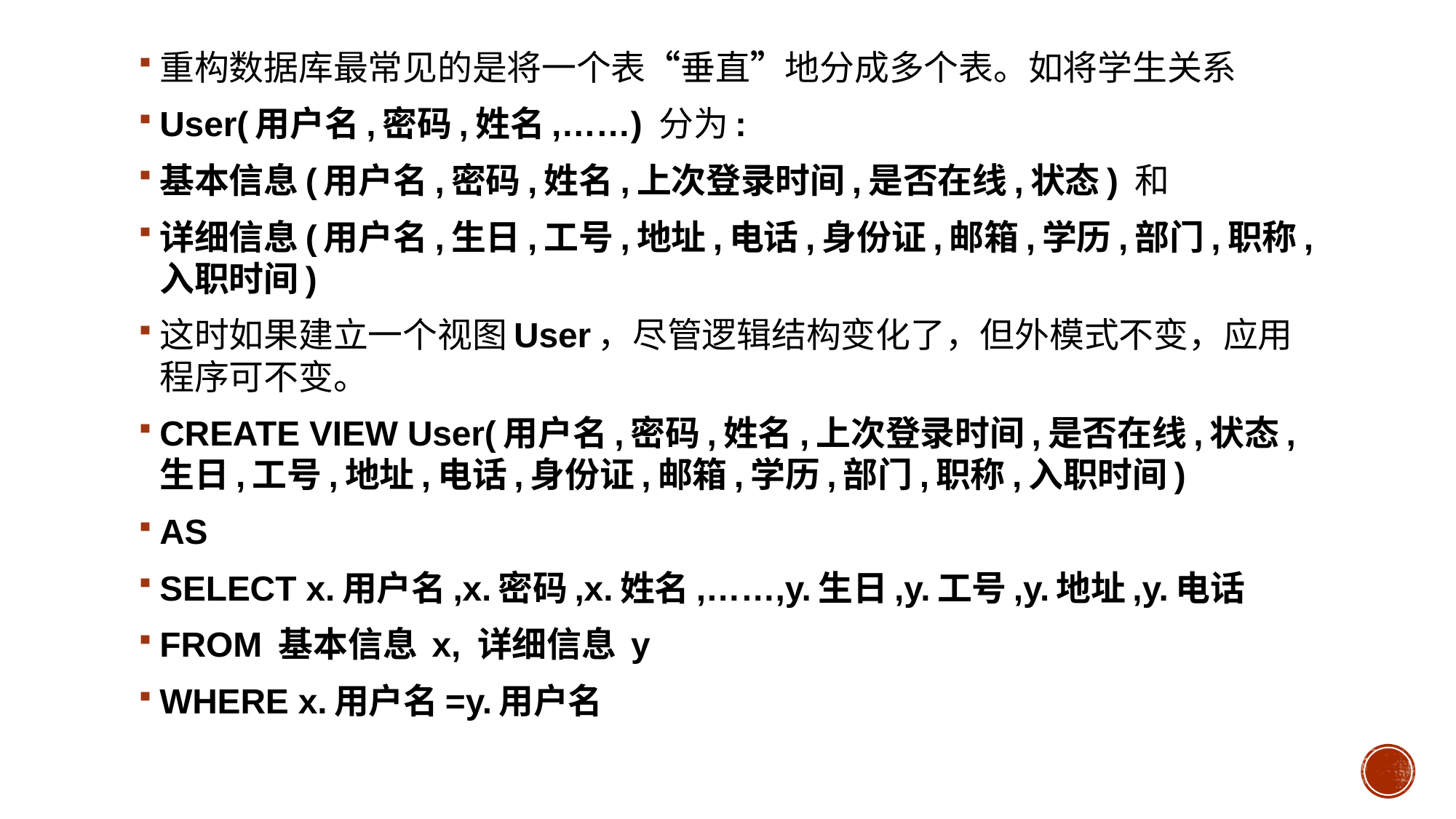

重构数据库最常见的是将一个表“垂直”地分成多个表。如将学生关系
User(用户名,密码,姓名,……) 分为:
基本信息(用户名,密码,姓名,上次登录时间,是否在线,状态) 和
详细信息(用户名,生日,工号,地址,电话,身份证,邮箱,学历,部门,职称,入职时间)
这时如果建立一个视图User，尽管逻辑结构变化了，但外模式不变，应用程序可不变。
CREATE VIEW User(用户名,密码,姓名,上次登录时间,是否在线,状态,生日,工号,地址,电话,身份证,邮箱,学历,部门,职称,入职时间)
AS
SELECT x.用户名,x.密码,x.姓名,……,y.生日,y.工号,y.地址,y.电话
FROM 基本信息 x, 详细信息 y
WHERE x.用户名=y.用户名
37